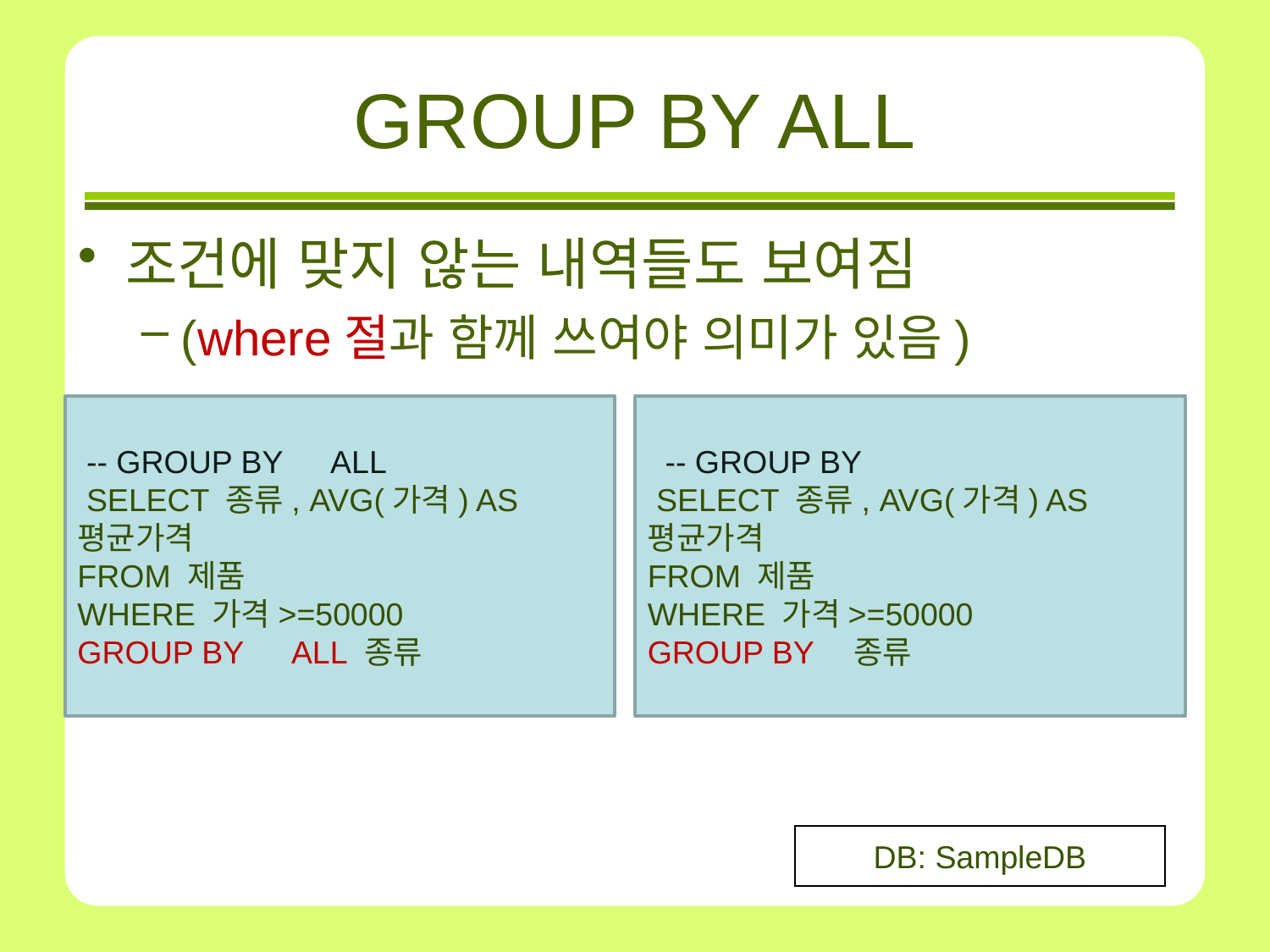

# GROUP BY ALL
조건에 맞지 않는 내역들도 보여짐
(where절과 함께 쓰여야 의미가 있음)

 -- GROUP BY　ALL
 SELECT 종류, AVG(가격) AS 평균가격
FROM 제품
WHERE 가격>=50000
GROUP BY　ALL 종류
  -- GROUP BY
 SELECT 종류, AVG(가격) AS 평균가격
FROM 제품
WHERE 가격>=50000
GROUP BY　종류
DB: SampleDB